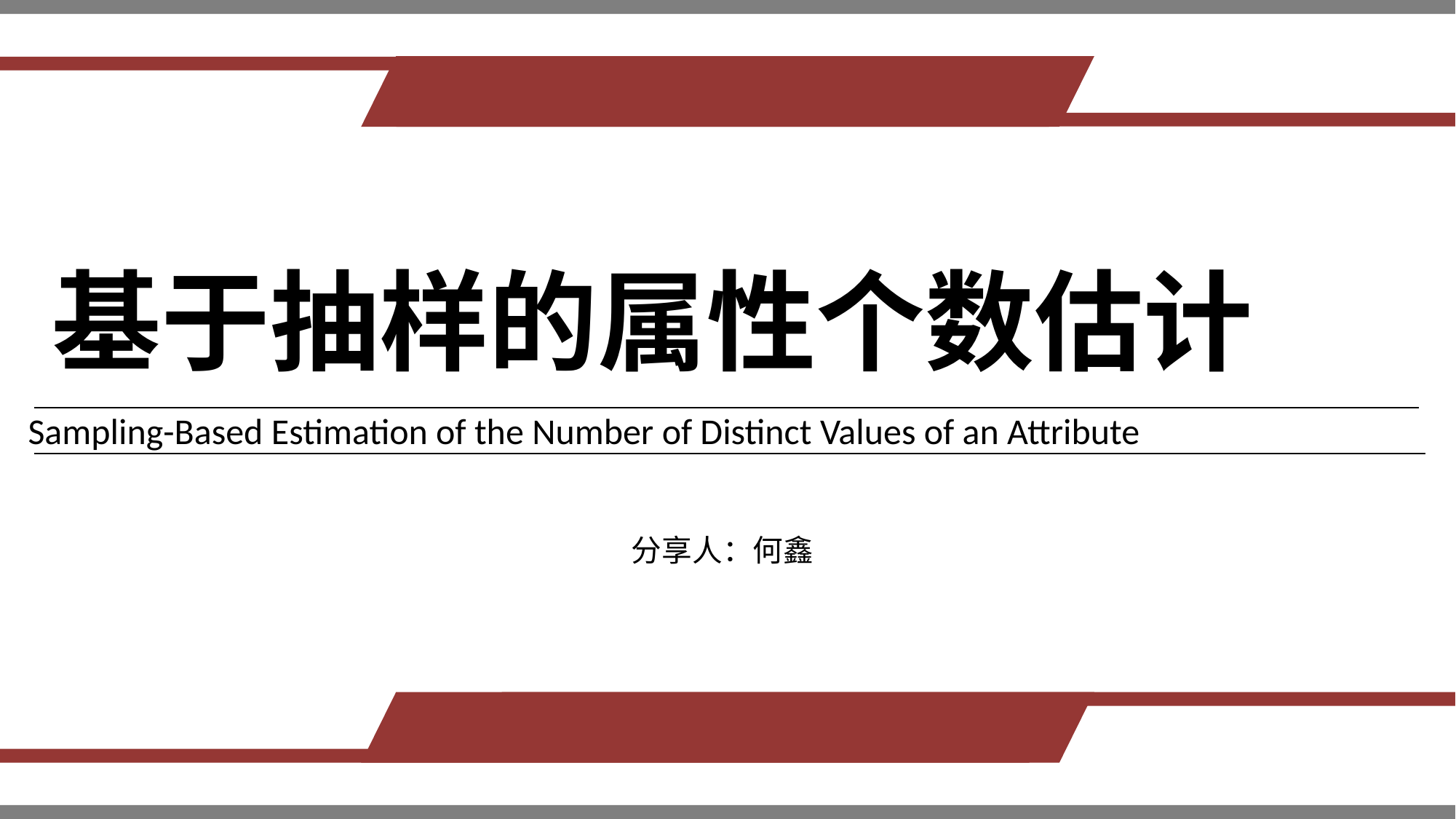

基于抽样的属性个数估计
 Sampling-Based Estimation of the Number of Distinct Values of an Attribute
分享人：何鑫